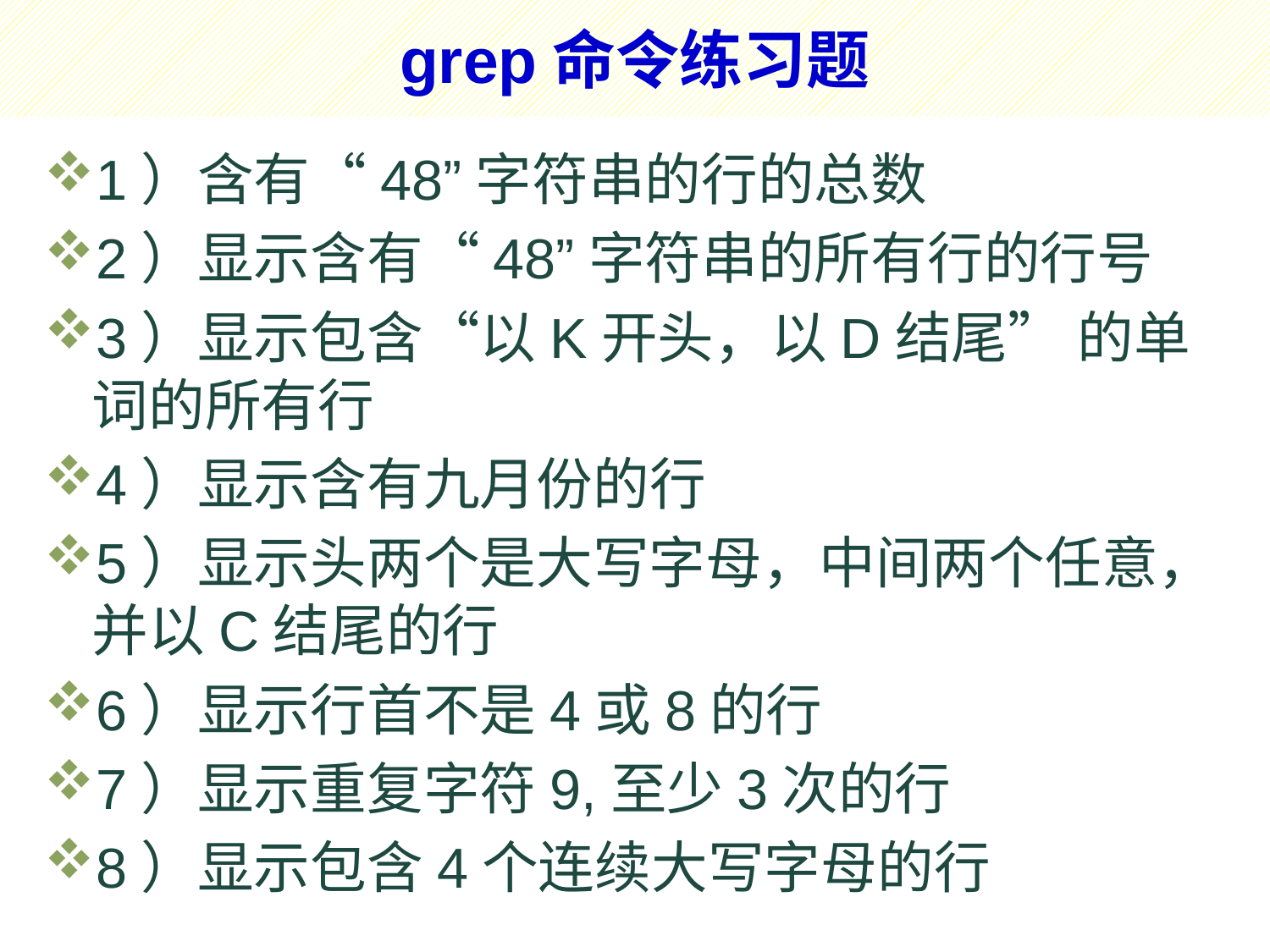

# grep命令练习题
1）含有“48”字符串的行的总数
2）显示含有“48”字符串的所有行的行号
3）显示包含“以K开头，以D结尾” 的单词的所有行
4）显示含有九月份的行
5）显示头两个是大写字母，中间两个任意，并以C结尾的行
6）显示行首不是4或8的行
7）显示重复字符9,至少3次的行
8）显示包含4个连续大写字母的行